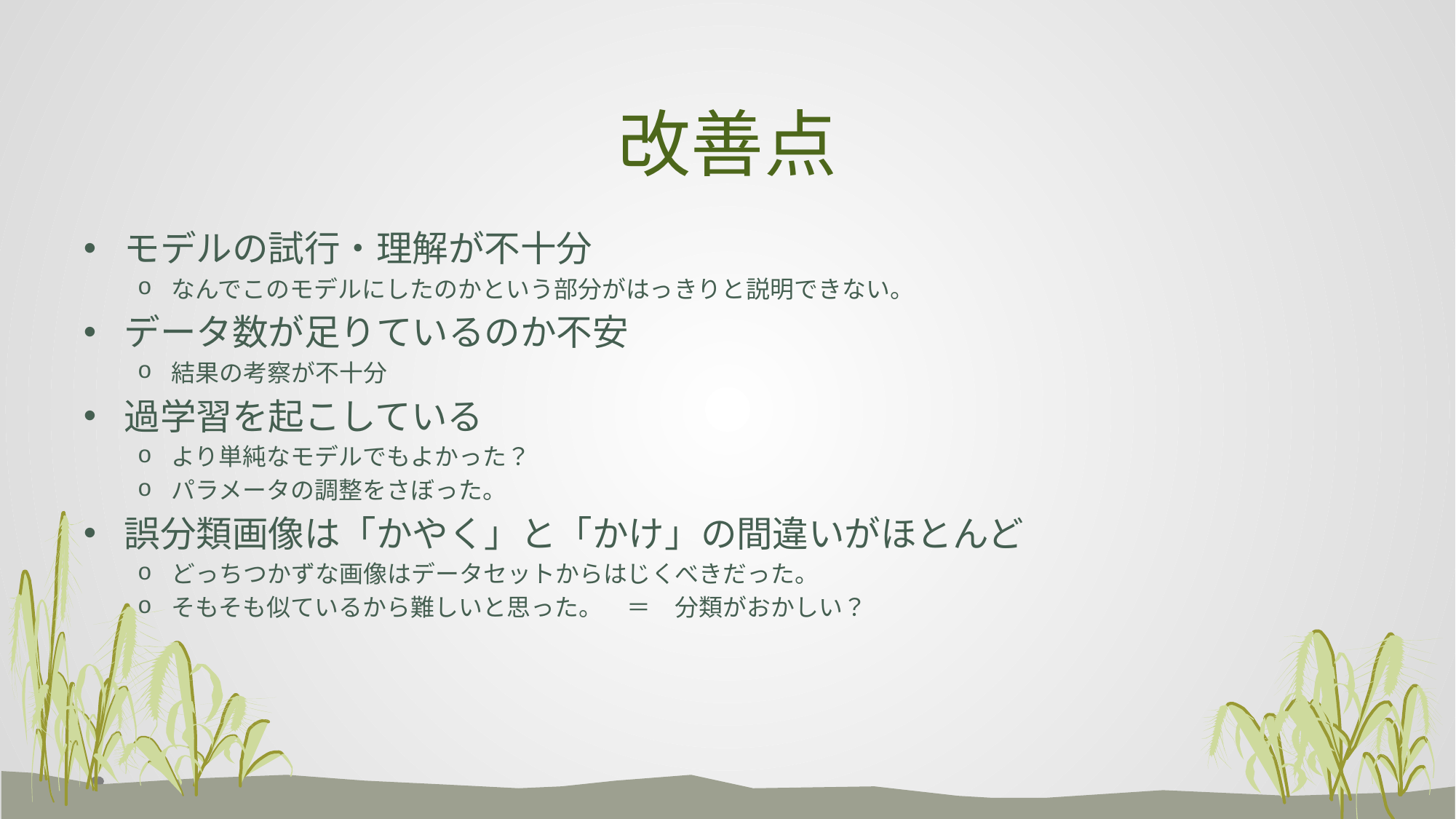

# 改善点
モデルの試行・理解が不十分
なんでこのモデルにしたのかという部分がはっきりと説明できない。
データ数が足りているのか不安
結果の考察が不十分
過学習を起こしている
より単純なモデルでもよかった？
パラメータの調整をさぼった。
誤分類画像は「かやく」と「かけ」の間違いがほとんど
どっちつかずな画像はデータセットからはじくべきだった。
そもそも似ているから難しいと思った。　＝　分類がおかしい？